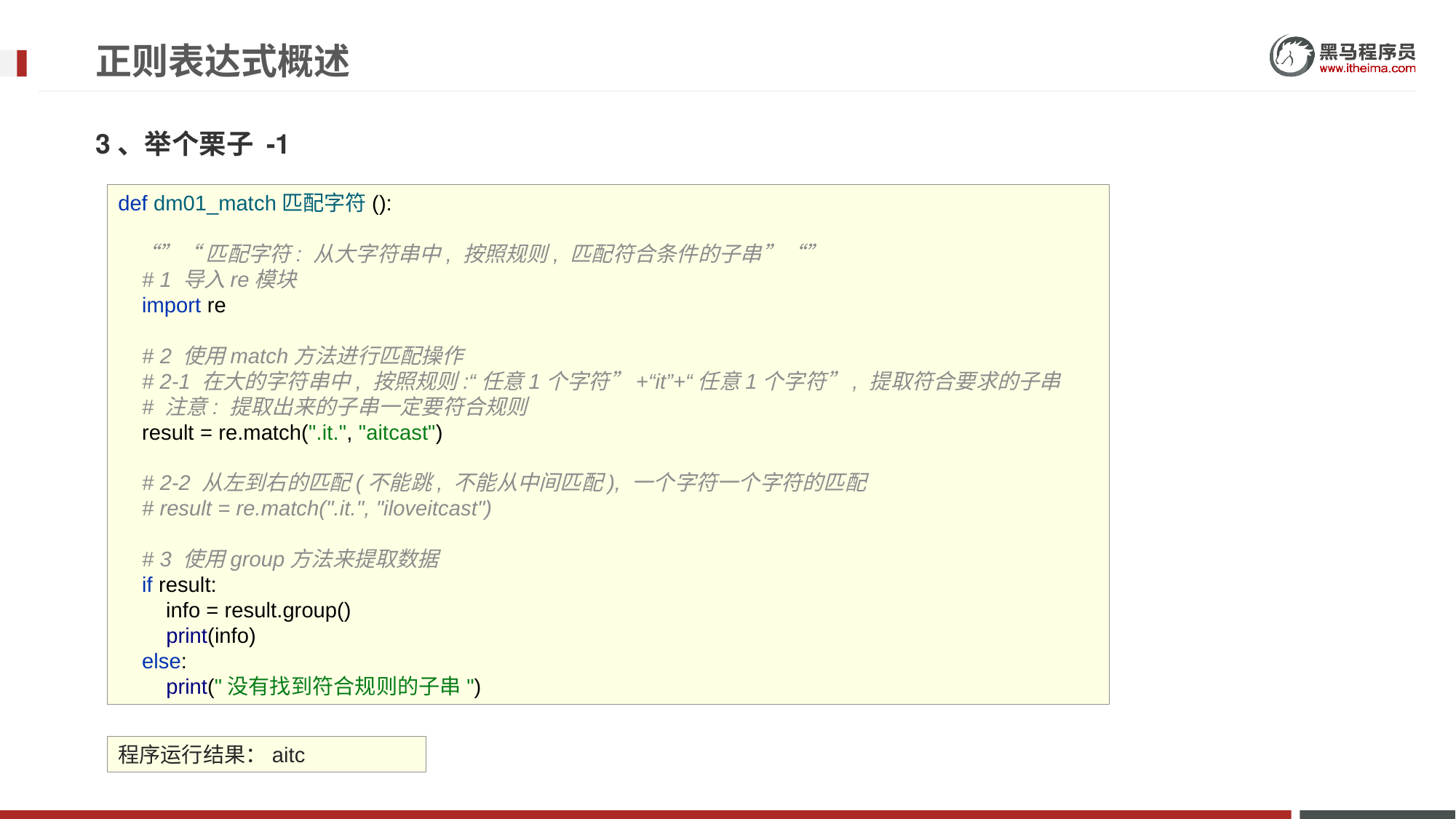

# 正则表达式概述
3、举个栗子 -1
def dm01_match匹配字符():
    “”“匹配字符: 从大字符串中, 按照规则, 匹配符合条件的子串”“”
    # 1 导入re模块
    import re
    # 2 使用match方法进行匹配操作
    # 2-1 在大的字符串中, 按照规则:“任意1个字符”+“it”+“任意1个字符”, 提取符合要求的子串
    # 注意: 提取出来的子串一定要符合规则
    result = re.match(".it.", "aitcast")
    # 2-2 从左到右的匹配(不能跳, 不能从中间匹配), 一个字符一个字符的匹配
    # result = re.match(".it.", "iloveitcast")
    # 3 使用group方法来提取数据
    if result:
        info = result.group()
        print(info)
    else:
        print("没有找到符合规则的子串")
程序运行结果：aitc